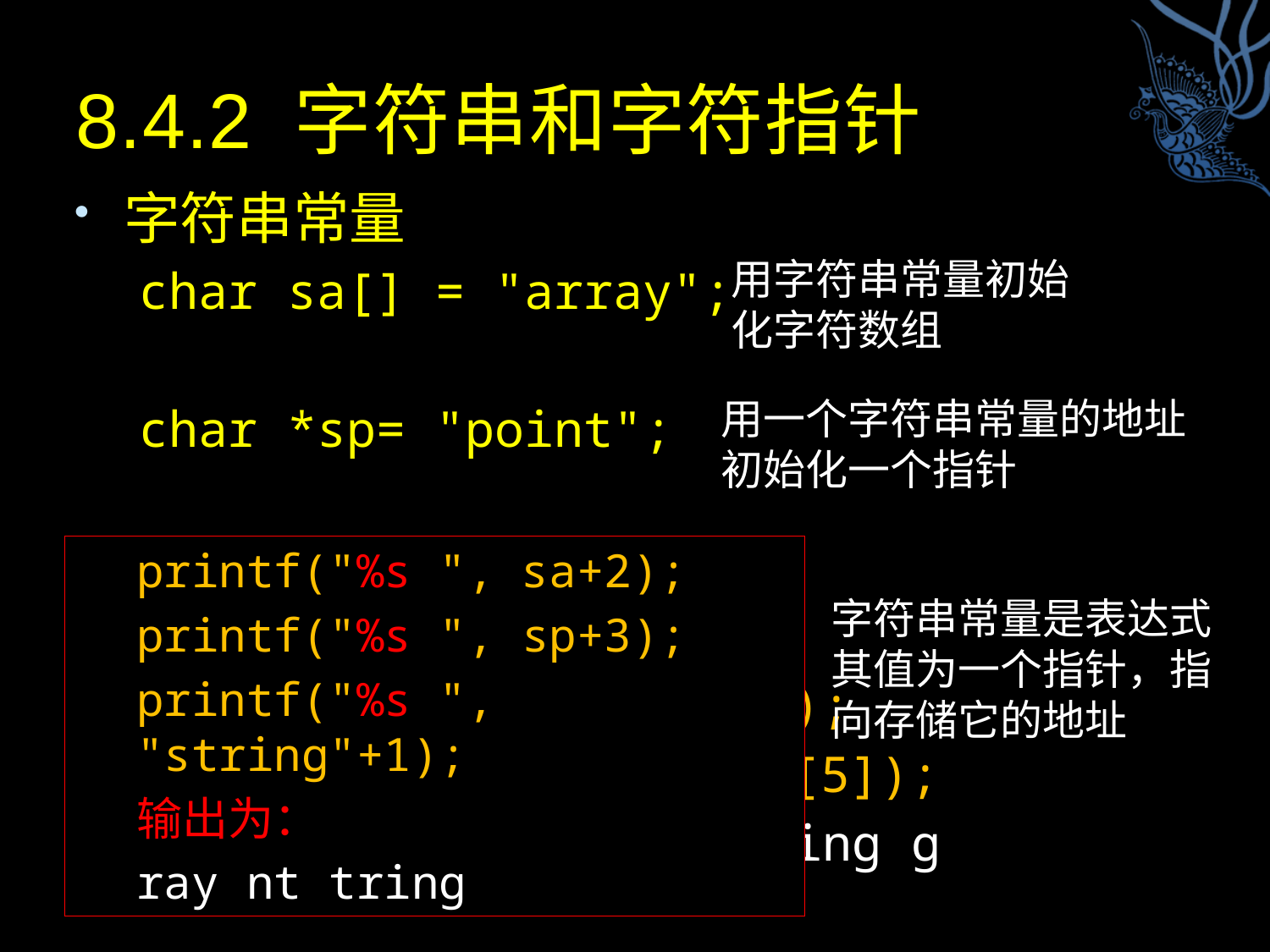

# 8.4.2 字符串和字符指针
字符串常量
char sa[] = "array";

char *sp= "point";

printf("%s ", sa);
printf("%s ", sp);
printf("%s ", "string");
printf("%c ", "string"[5]);
输出为：array point string g
用字符串常量初始化字符数组
用一个字符串常量的地址初始化一个指针
printf("%s ", sa+2);
printf("%s ", sp+3);
printf("%s ", "string"+1);
输出为：
ray nt tring
字符串常量是表达式
其值为一个指针，指向存储它的地址